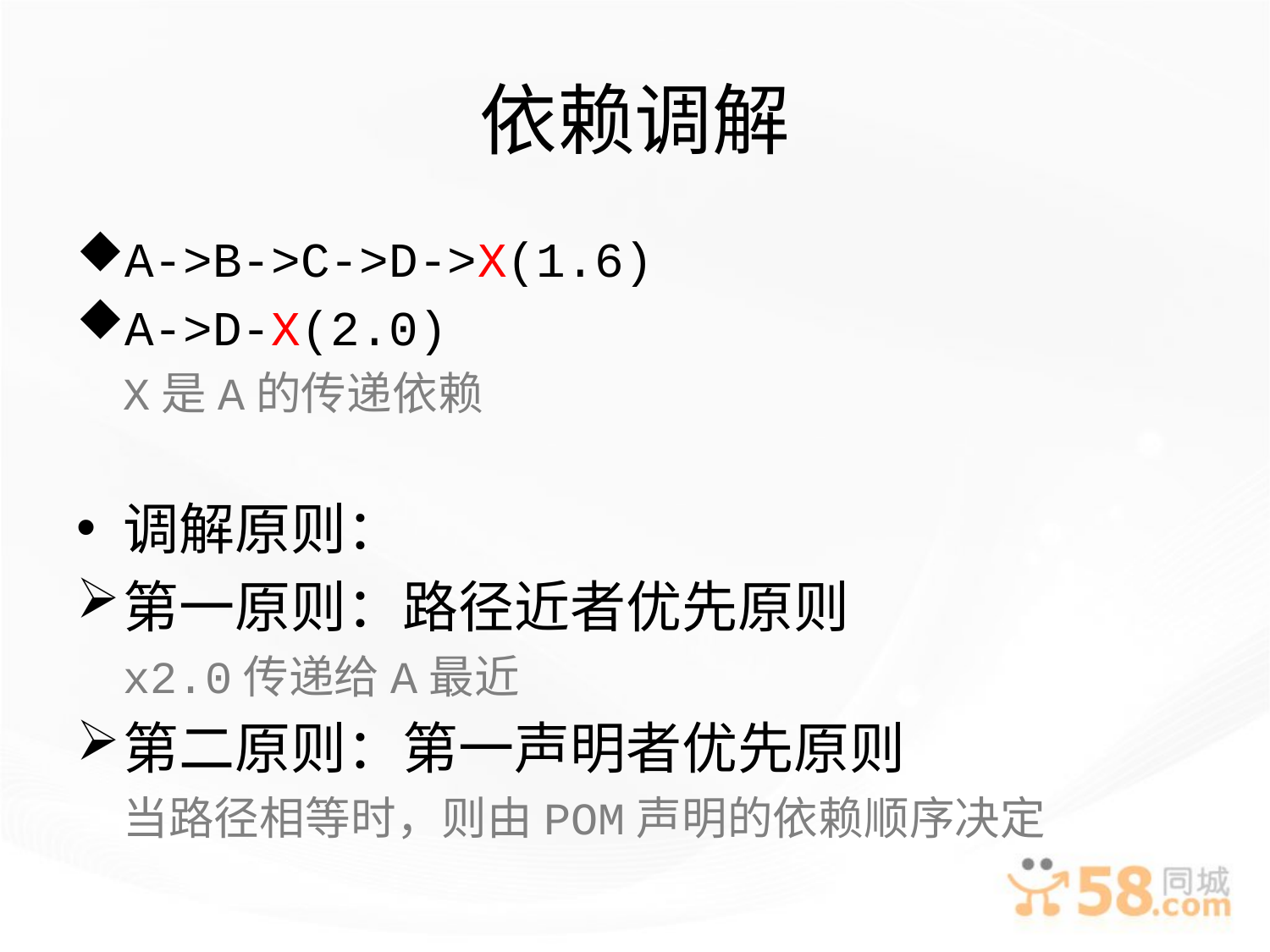

# 依赖调解
A->B->C->D->X(1.6)
A->D-X(2.0)
X是A的传递依赖

调解原则：
第一原则：路径近者优先原则
x2.0传递给A最近
第二原则：第一声明者优先原则
当路径相等时，则由POM声明的依赖顺序决定